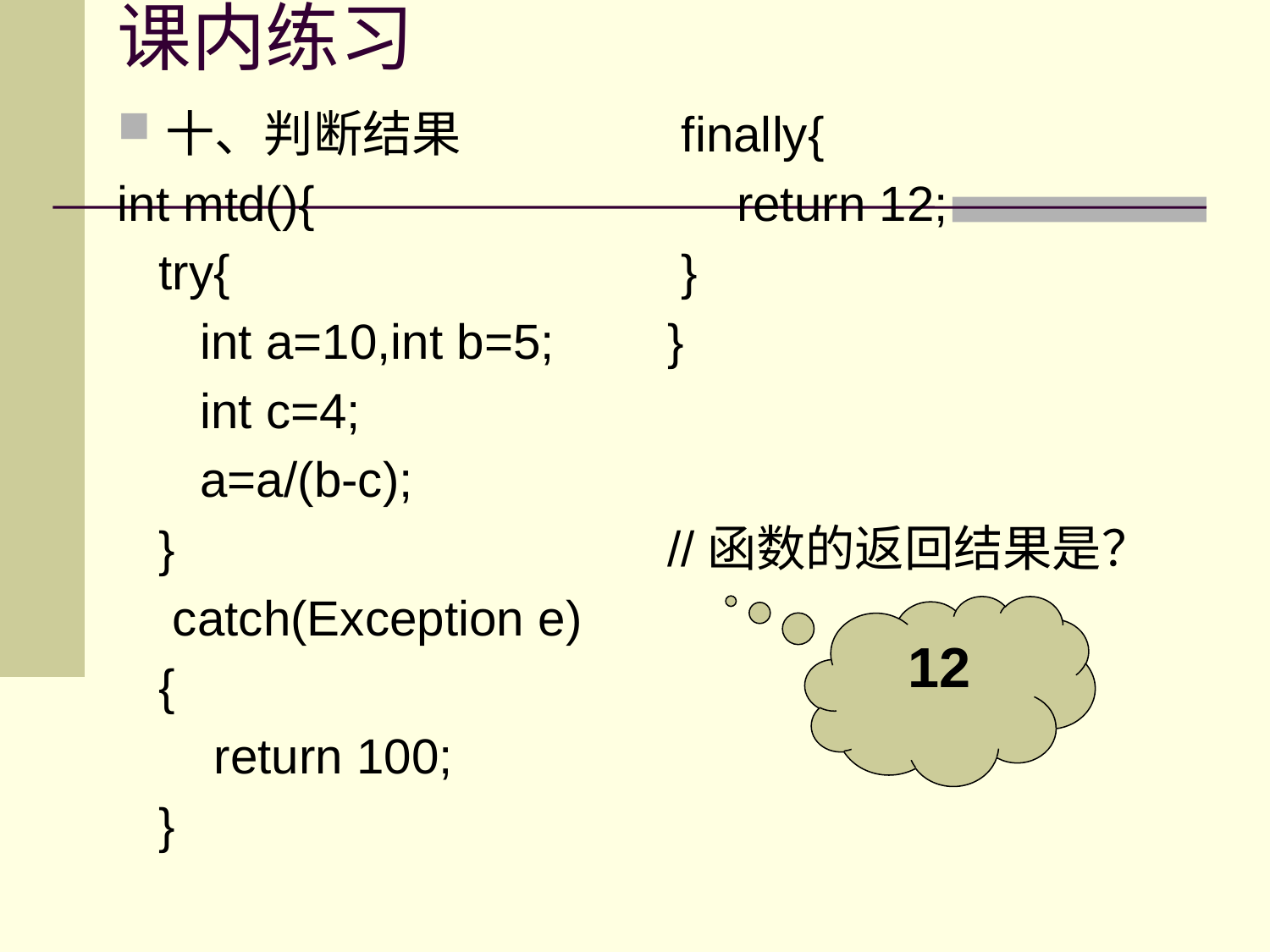

# 课内练习
十、判断结果
int mtd(){
   try{
      int a=10,int b=5;
      int c=4;
      a=a/(b-c);
   }
    catch(Exception e)
   {
       return 100;
   }

 finally{
     return 12;
 }
}

//函数的返回结果是？

12